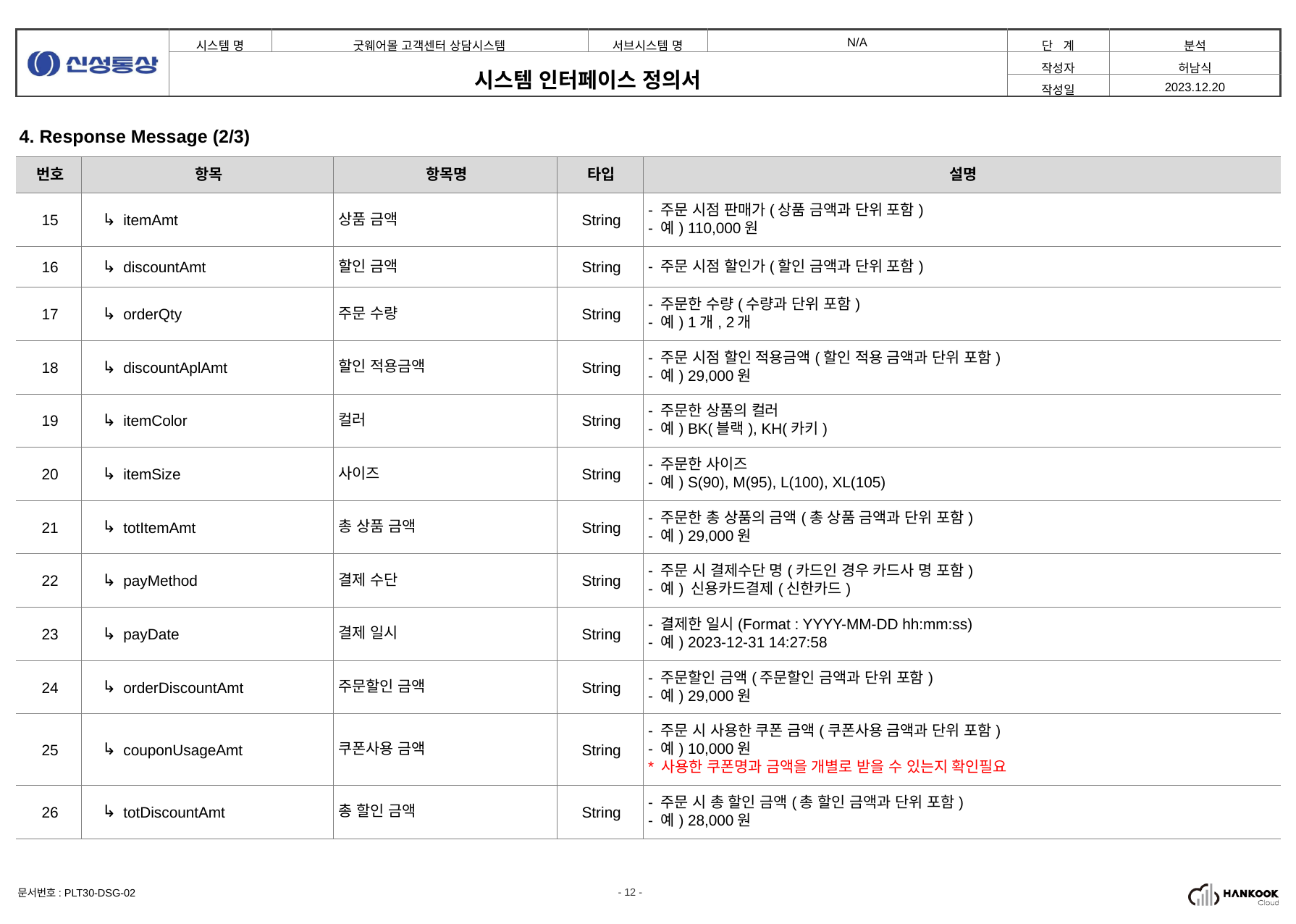

4. Response Message (2/3)
| 번호 | 항목 |  | 항목명 | 타입 | 설명 |
| --- | --- | --- | --- | --- | --- |
| 15 | ↳ | itemAmt | 상품 금액 | String | - 주문 시점 판매가(상품 금액과 단위 포함) - 예) 110,000원 |
| 16 | ↳ | discountAmt | 할인 금액 | String | - 주문 시점 할인가(할인 금액과 단위 포함) |
| 17 | ↳ | orderQty | 주문 수량 | String | - 주문한 수량(수량과 단위 포함) - 예) 1개, 2개 |
| 18 | ↳ | discountAplAmt | 할인 적용금액 | String | - 주문 시점 할인 적용금액(할인 적용 금액과 단위 포함) - 예) 29,000원 |
| 19 | ↳ | itemColor | 컬러 | String | - 주문한 상품의 컬러 - 예) BK(블랙), KH(카키) |
| 20 | ↳ | itemSize | 사이즈 | String | - 주문한 사이즈 - 예) S(90), M(95), L(100), XL(105) |
| 21 | ↳ | totItemAmt | 총 상품 금액 | String | - 주문한 총 상품의 금액(총 상품 금액과 단위 포함) - 예) 29,000원 |
| 22 | ↳ | payMethod | 결제 수단 | String | - 주문 시 결제수단 명(카드인 경우 카드사 명 포함) - 예) 신용카드결제(신한카드) |
| 23 | ↳ | payDate | 결제 일시 | String | - 결제한 일시(Format : YYYY-MM-DD hh:mm:ss) - 예) 2023-12-31 14:27:58 |
| 24 | ↳ | orderDiscountAmt | 주문할인 금액 | String | - 주문할인 금액(주문할인 금액과 단위 포함) - 예) 29,000원 |
| 25 | ↳ | couponUsageAmt | 쿠폰사용 금액 | String | - 주문 시 사용한 쿠폰 금액(쿠폰사용 금액과 단위 포함) - 예) 10,000원 \* 사용한 쿠폰명과 금액을 개별로 받을 수 있는지 확인필요 |
| 26 | ↳ | totDiscountAmt | 총 할인 금액 | String | - 주문 시 총 할인 금액(총 할인 금액과 단위 포함) - 예) 28,000원 |